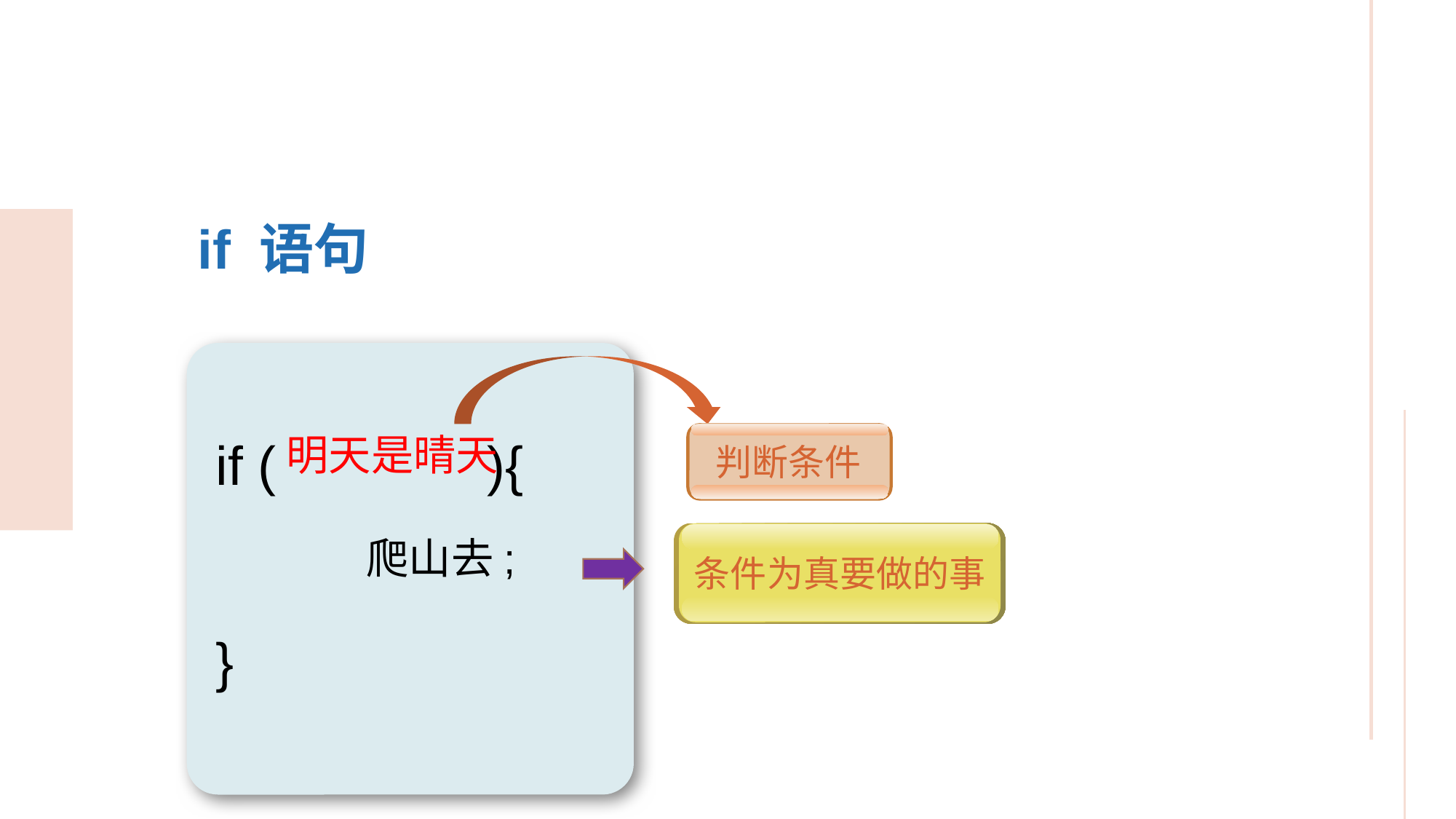

if 语句

if (              ){
}

明天是晴天

判断条件

条件为真要做的事

爬山去;